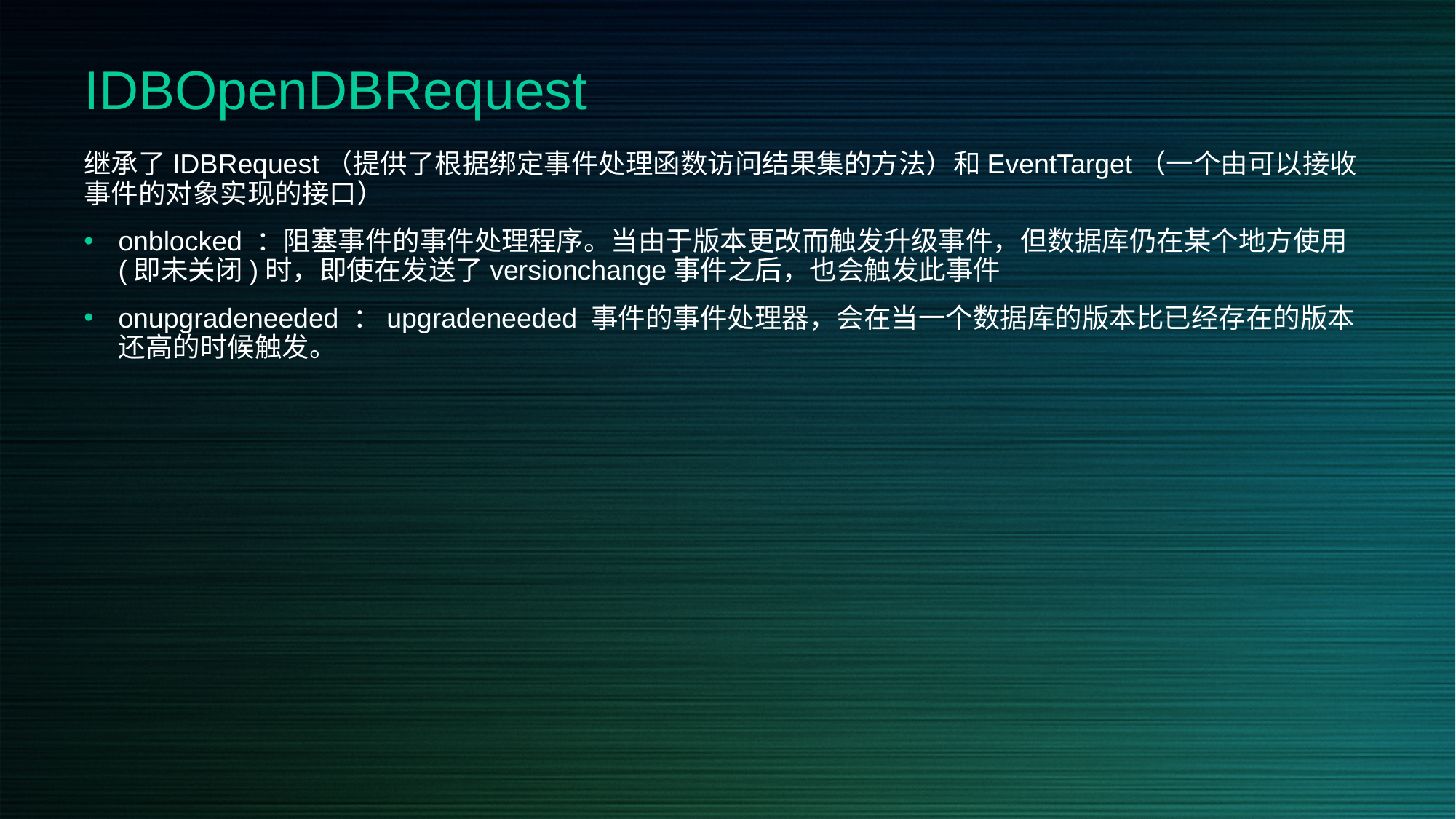

# IDBOpenDBRequest
继承了IDBRequest（提供了根据绑定事件处理函数访问结果集的方法）和EventTarget（一个由可以接收事件的对象实现的接口）
onblocked ：阻塞事件的事件处理程序。当由于版本更改而触发升级事件，但数据库仍在某个地方使用(即未关闭)时，即使在发送了versionchange事件之后，也会触发此事件
onupgradeneeded ：upgradeneeded 事件的事件处理器，会在当一个数据库的版本比已经存在的版本还高的时候触发。